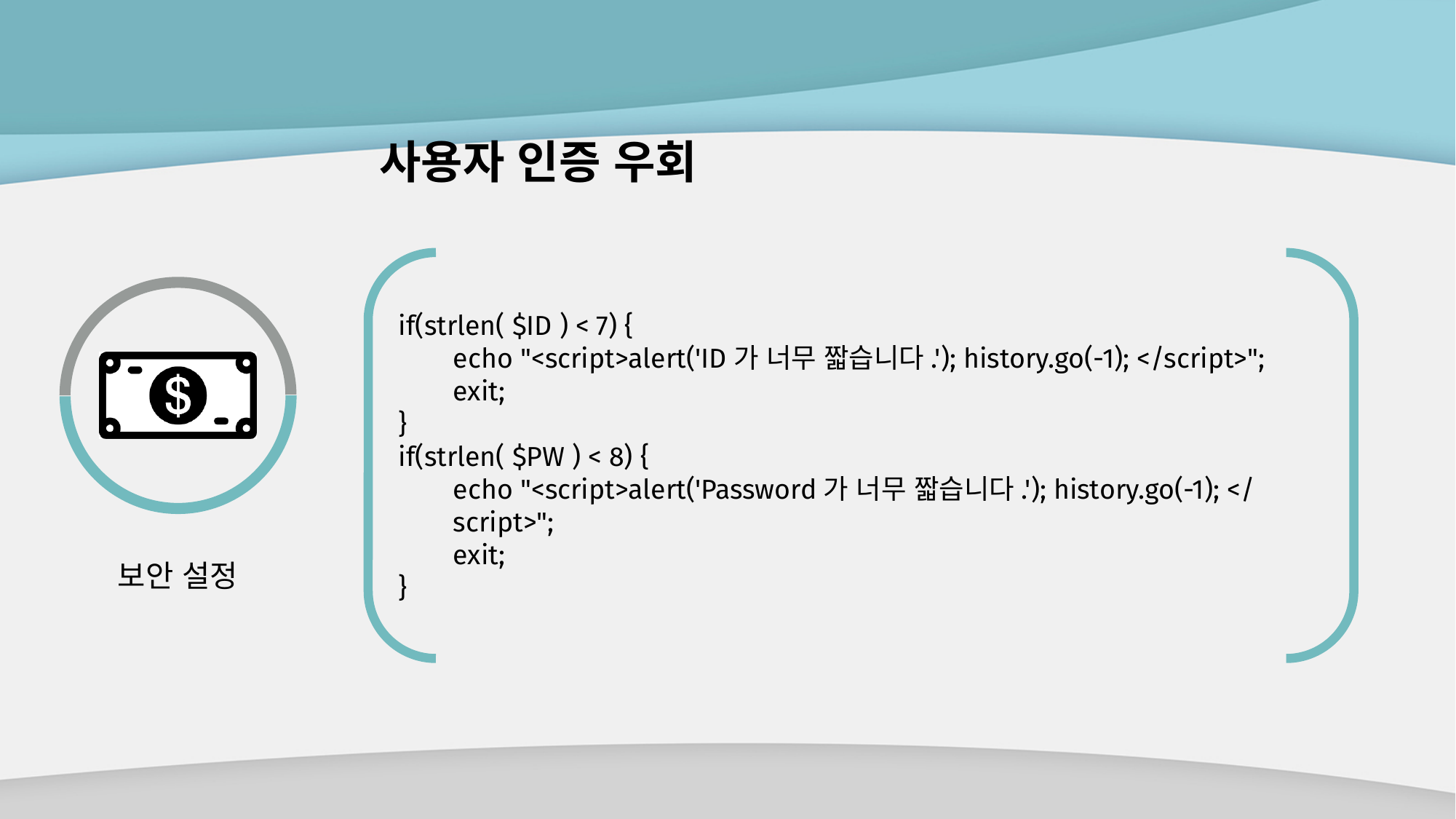

# 사용자 인증 우회
if(strlen( $ID ) < 7) {
echo "<script>alert('ID가 너무 짧습니다.'); history.go(-1); </script>";
exit;
}
if(strlen( $PW ) < 8) {
echo "<script>alert('Password가 너무 짧습니다.'); history.go(-1); </script>";
exit;
}